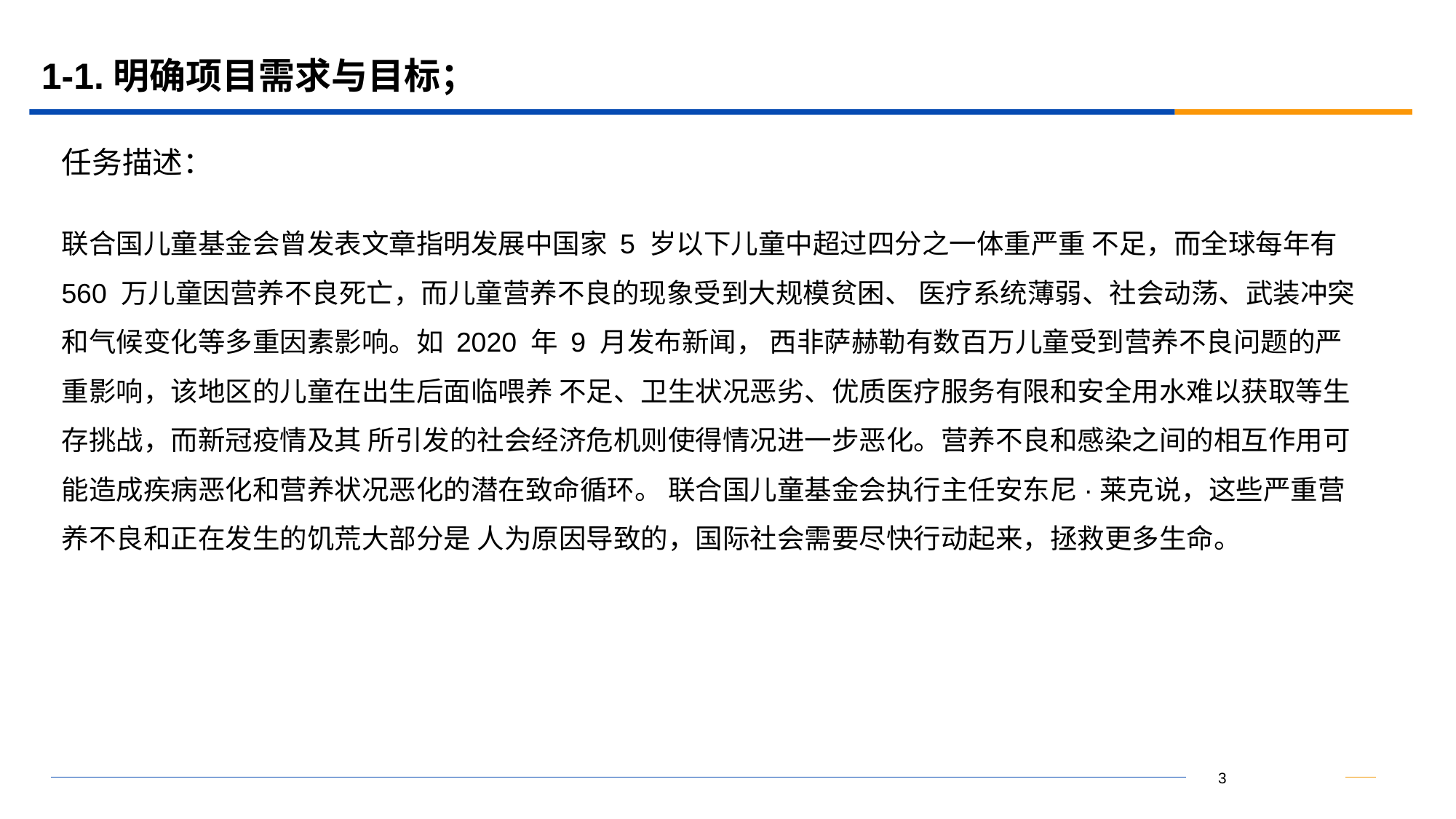

# 1-1.明确项目需求与目标；
任务描述：
联合国儿童基金会曾发表文章指明发展中国家 5 岁以下儿童中超过四分之一体重严重 不足，而全球每年有 560 万儿童因营养不良死亡，而儿童营养不良的现象受到大规模贫困、 医疗系统薄弱、社会动荡、武装冲突和气候变化等多重因素影响。如 2020 年 9 月发布新闻， 西非萨赫勒有数百万儿童受到营养不良问题的严重影响，该地区的儿童在出生后面临喂养 不足、卫生状况恶劣、优质医疗服务有限和安全用水难以获取等生存挑战，而新冠疫情及其 所引发的社会经济危机则使得情况进一步恶化。营养不良和感染之间的相互作用可能造成疾病恶化和营养状况恶化的潜在致命循环。 联合国儿童基金会执行主任安东尼·莱克说，这些严重营养不良和正在发生的饥荒大部分是 人为原因导致的，国际社会需要尽快行动起来，拯救更多生命。